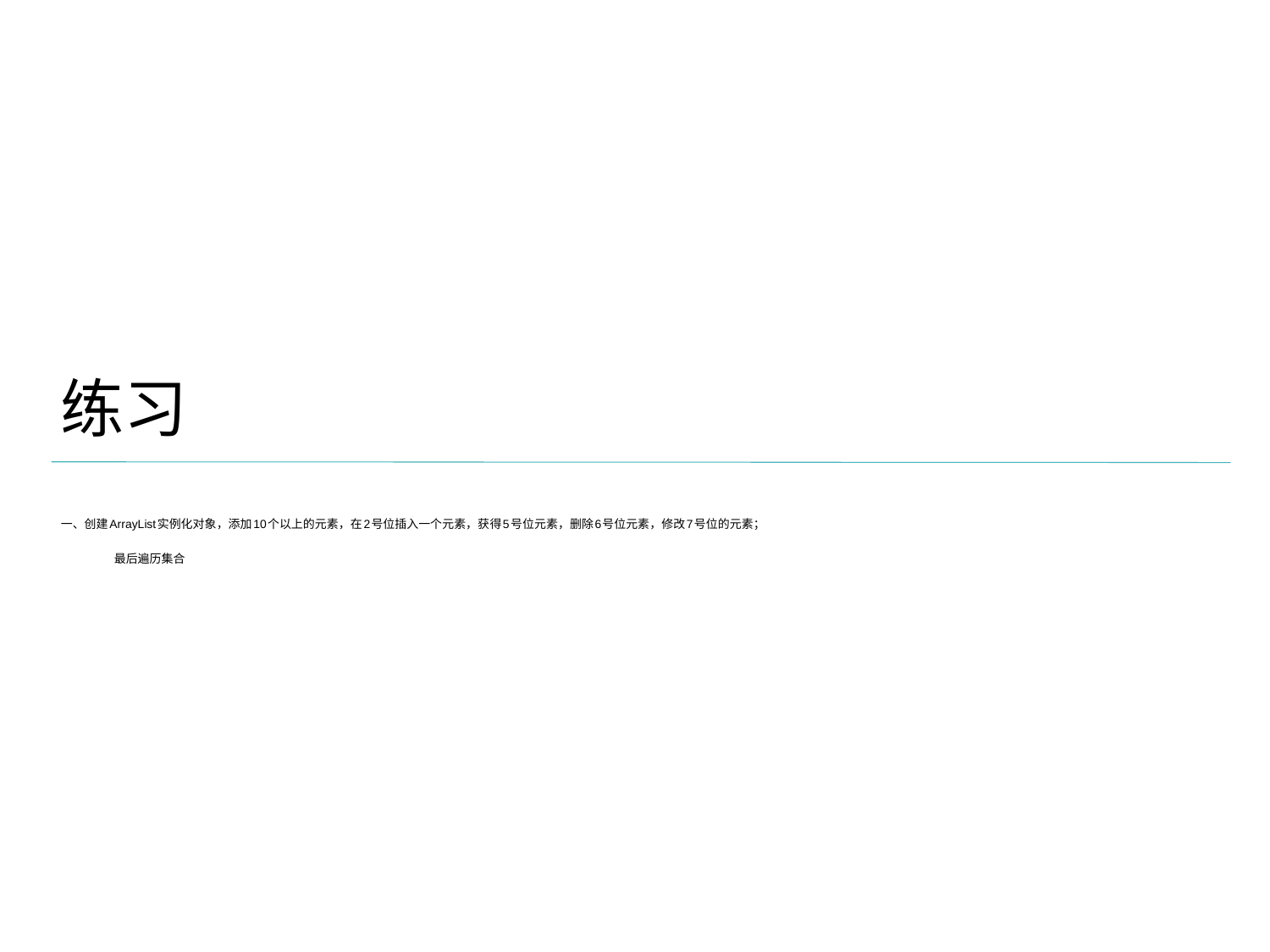

练习

一、创建ArrayList实例化对象，添加10个以上的元素，在2号位插入一个元素，获得5号位元素，删除6号位元素，修改7号位的元素；

	最后遍历集合